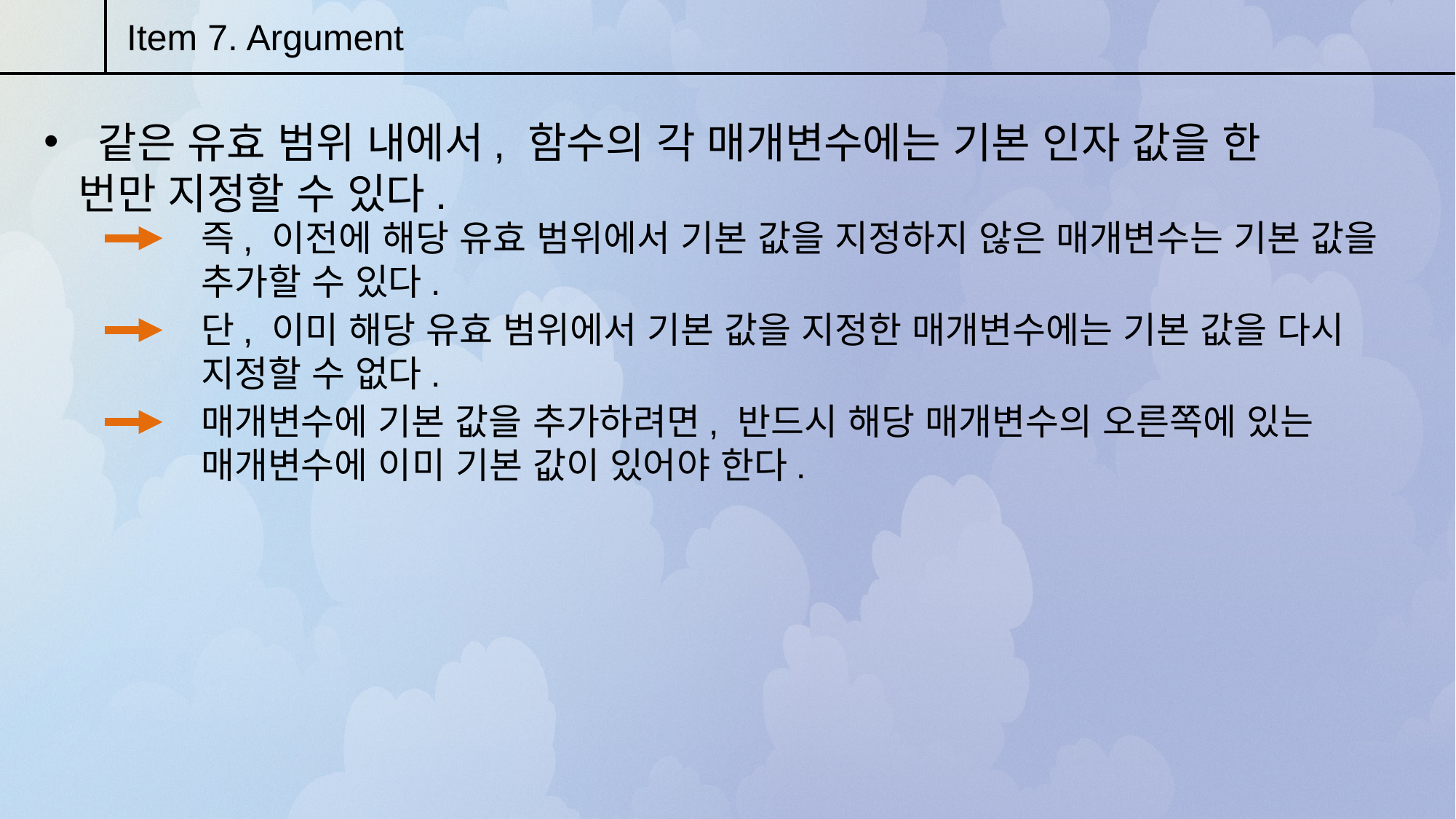

Item 7. Argument
 같은 유효 범위 내에서, 함수의 각 매개변수에는 기본 인자 값을 한 번만 지정할 수 있다.
즉, 이전에 해당 유효 범위에서 기본 값을 지정하지 않은 매개변수는 기본 값을 추가할 수 있다.
단, 이미 해당 유효 범위에서 기본 값을 지정한 매개변수에는 기본 값을 다시 지정할 수 없다.
매개변수에 기본 값을 추가하려면, 반드시 해당 매개변수의 오른쪽에 있는 매개변수에 이미 기본 값이 있어야 한다.